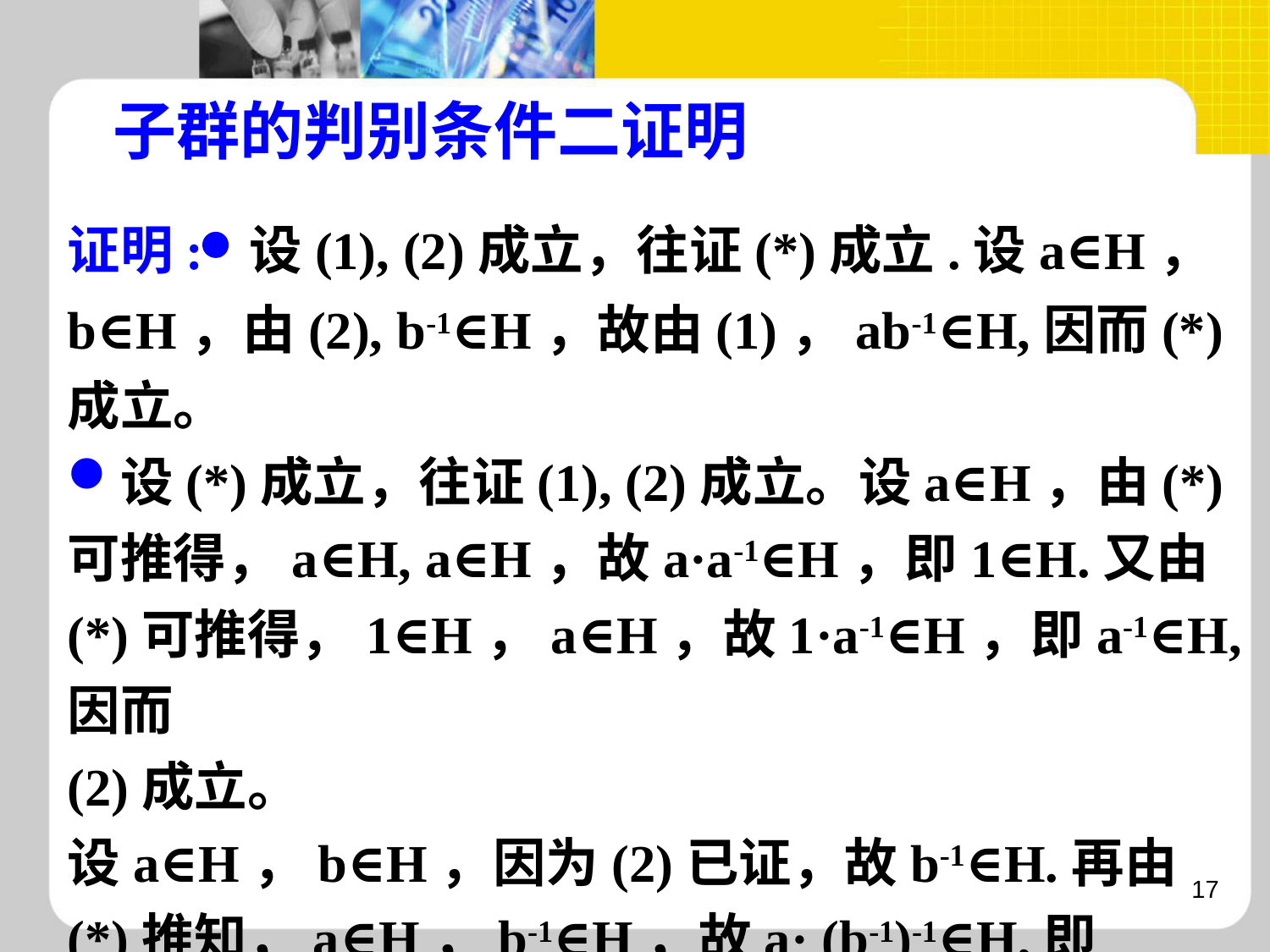

# 子群的判别条件二证明
证明:•设(1), (2)成立，往证(*)成立.设a∈H，b∈H，由(2), b-1∈H，故由(1)，ab-1∈H,因而(*)成立。
设(*)成立，往证(1), (2)成立。设a∈H，由(*)可推得，a∈H, a∈H，故a·a-1∈H，即1∈H.又由(*)可推得，1∈H，a∈H，故1·a-1∈H，即a-1∈H,因而
(2)成立。
设a∈H，b∈H，因为(2)已证，故b-1∈H.再由(*)推知，a∈H，b-1∈H，故a· (b-1)-1∈H,即 a·b∈H，故(1)成立。
17